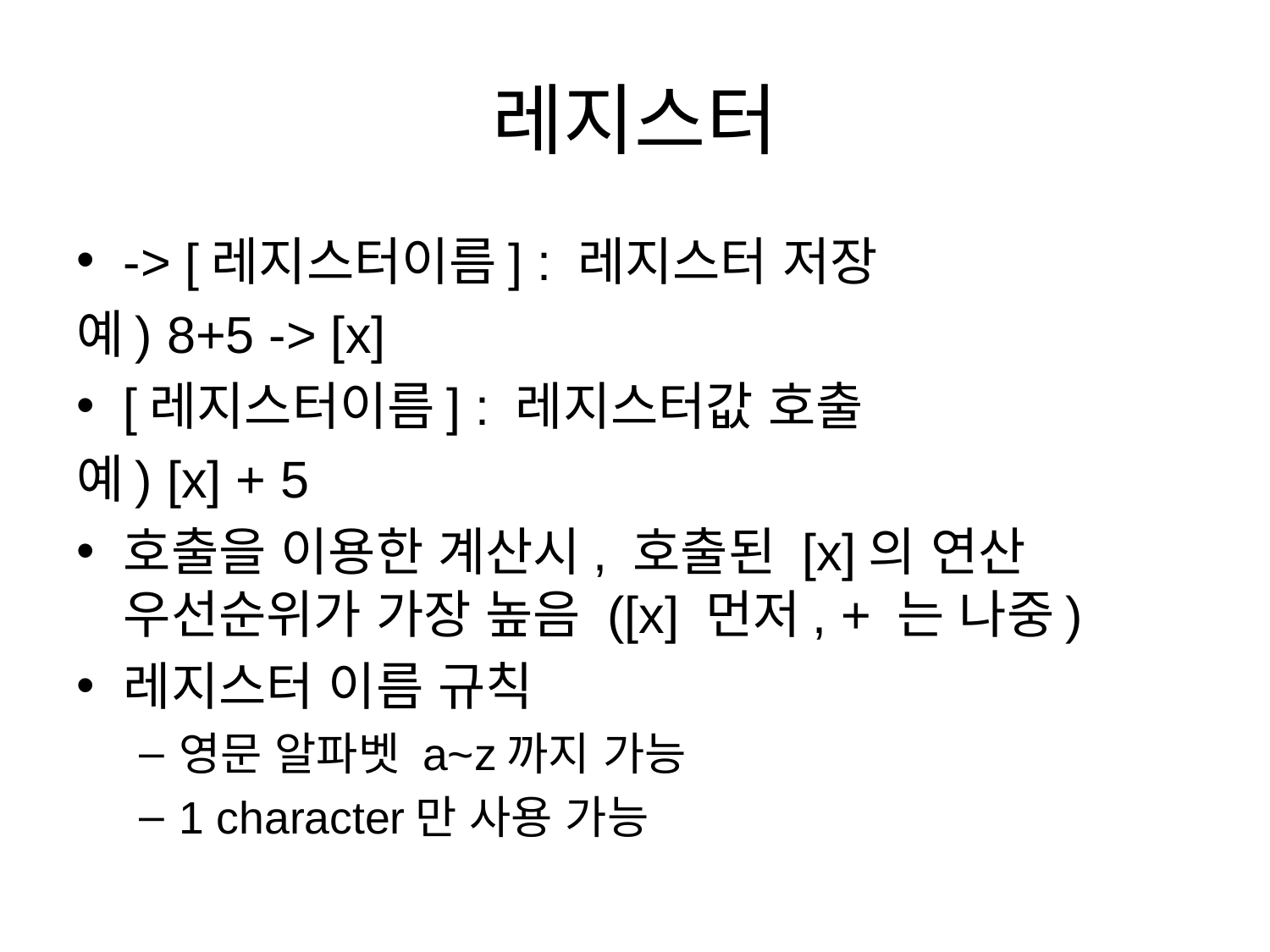

# 레지스터
-> [레지스터이름] : 레지스터 저장
예) 8+5 -> [x]
[레지스터이름] : 레지스터값 호출
예) [x] + 5
호출을 이용한 계산시, 호출된 [x]의 연산 우선순위가 가장 높음 ([x] 먼저, + 는 나중)
레지스터 이름 규칙
영문 알파벳 a~z까지 가능
1 character만 사용 가능